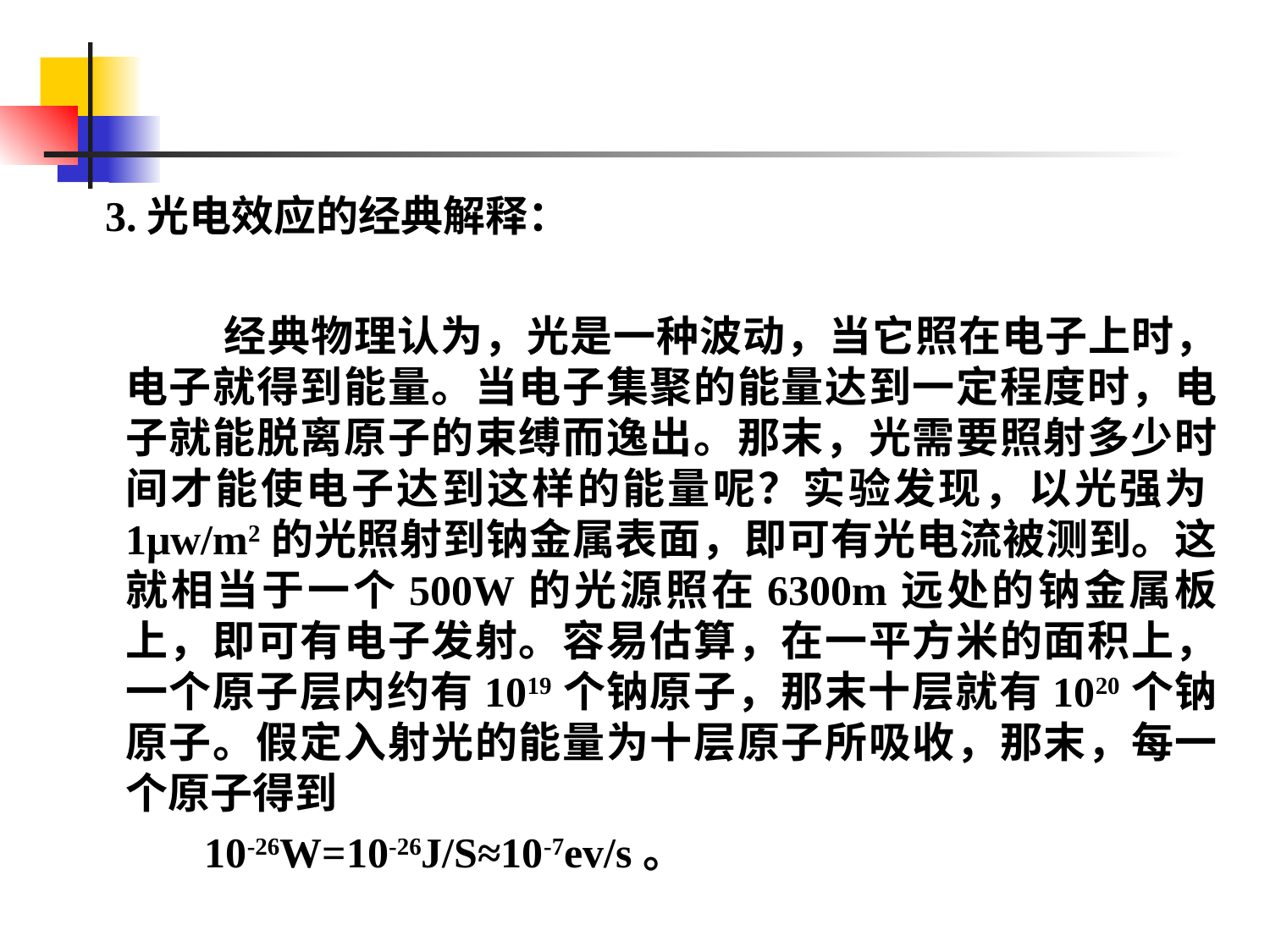

3.光电效应的经典解释：

             经典物理认为，光是一种波动，当它照在电子上时，电子就得到能量。当电子集聚的能量达到一定程度时，电子就能脱离原子的束缚而逸出。那末，光需要照射多少时间才能使电子达到这样的能量呢？实验发现，以光强为1μw/m2的光照射到钠金属表面，即可有光电流被测到。这就相当于一个500W的光源照在6300m远处的钠金属板上，即可有电子发射。容易估算，在一平方米的面积上，一个原子层内约有1019个钠原子，那末十层就有1020个钠原子。假定入射光的能量为十层原子所吸收，那末，每一个原子得到
            10-26W=10-26J/S≈10-7ev/s。